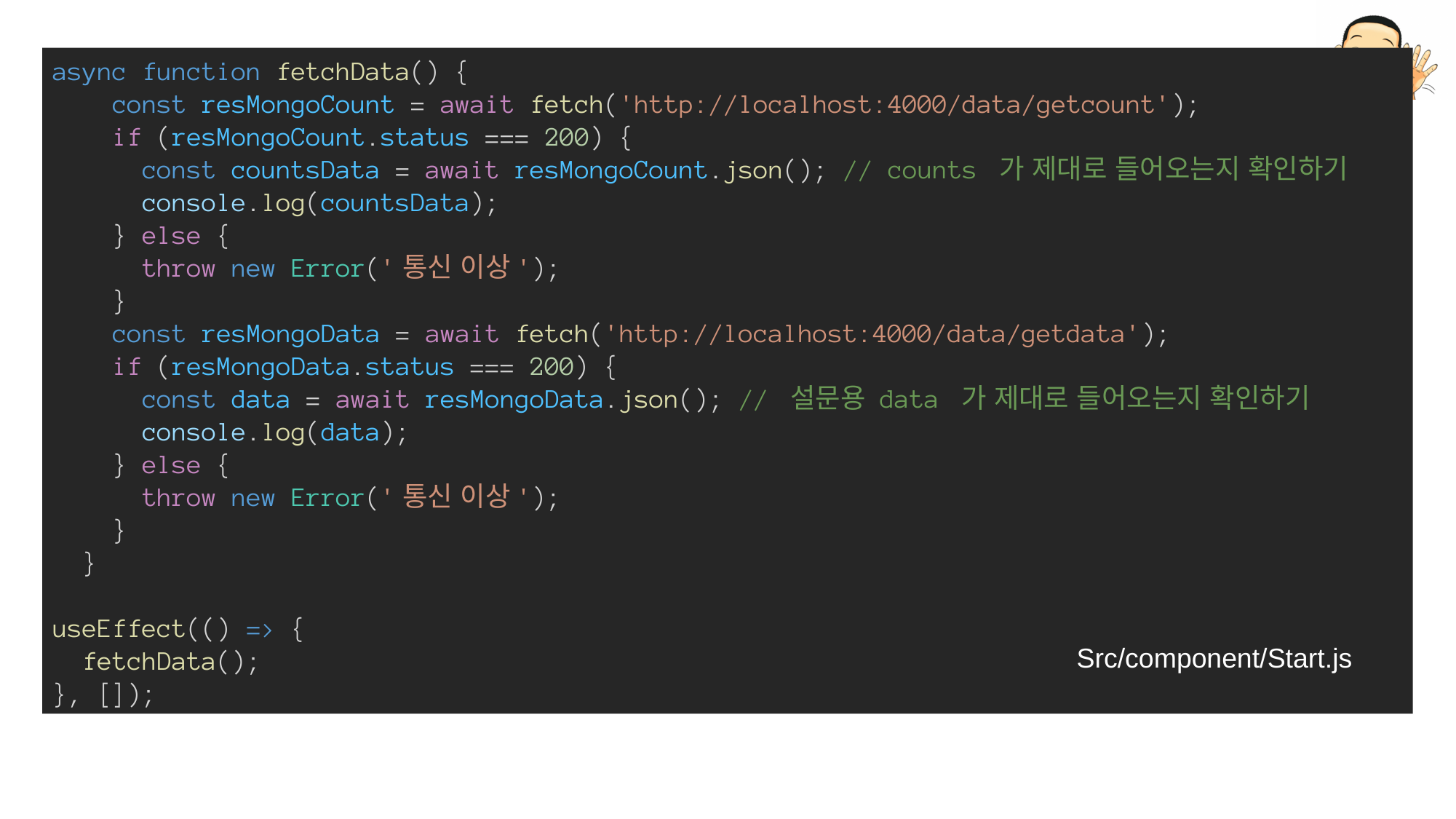

async function fetchData() {
    const resMongoCount = await fetch('http://localhost:4000/data/getcount');
    if (resMongoCount.status === 200) {
      const countsData = await resMongoCount.json(); // counts 가 제대로 들어오는지 확인하기
      console.log(countsData);
    } else {
      throw new Error('통신 이상');
    }
    const resMongoData = await fetch('http://localhost:4000/data/getdata');
    if (resMongoData.status === 200) {
      const data = await resMongoData.json(); // 설문용 data 가 제대로 들어오는지 확인하기
      console.log(data);
    } else {
      throw new Error('통신 이상');
    }
  }

useEffect(() => {
  fetchData();
}, []);
Src/component/Start.js